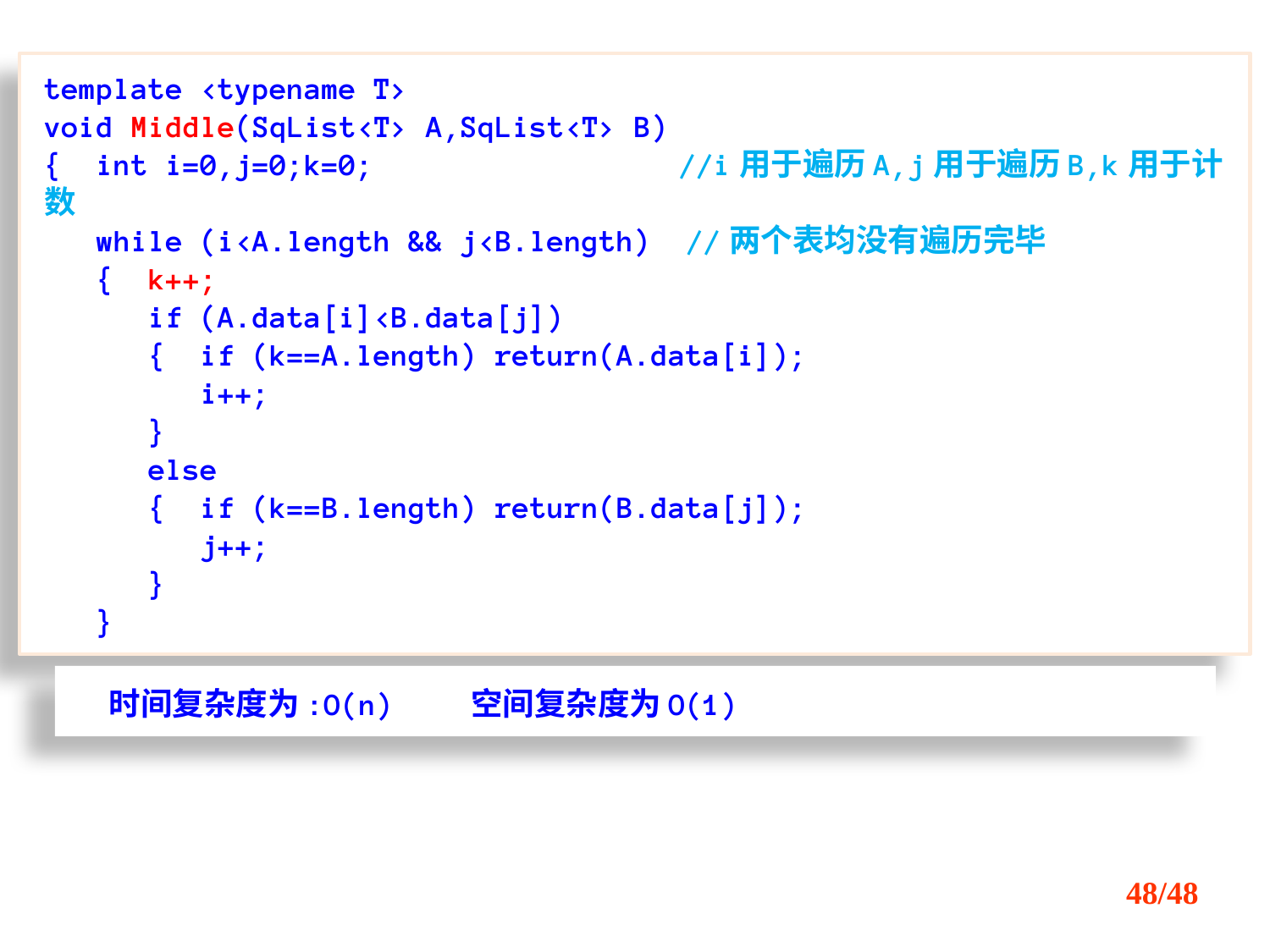

template <typename T>
void Middle(SqList<T> A,SqList<T> B)
{  int i=0,j=0;k=0;			//i用于遍历A,j用于遍历B,k用于计数
   while (i<A.length && j<B.length)  //两个表均没有遍历完毕
   {  k++;
      if (A.data[i]<B.data[j])
      {  if (k==A.length) return(A.data[i]);
         i++;
      }
      else
      {  if (k==B.length) return(B.data[j]);
         j++;
      }
   }
   时间复杂度为:O(n)    空间复杂度为O(1)
48/48